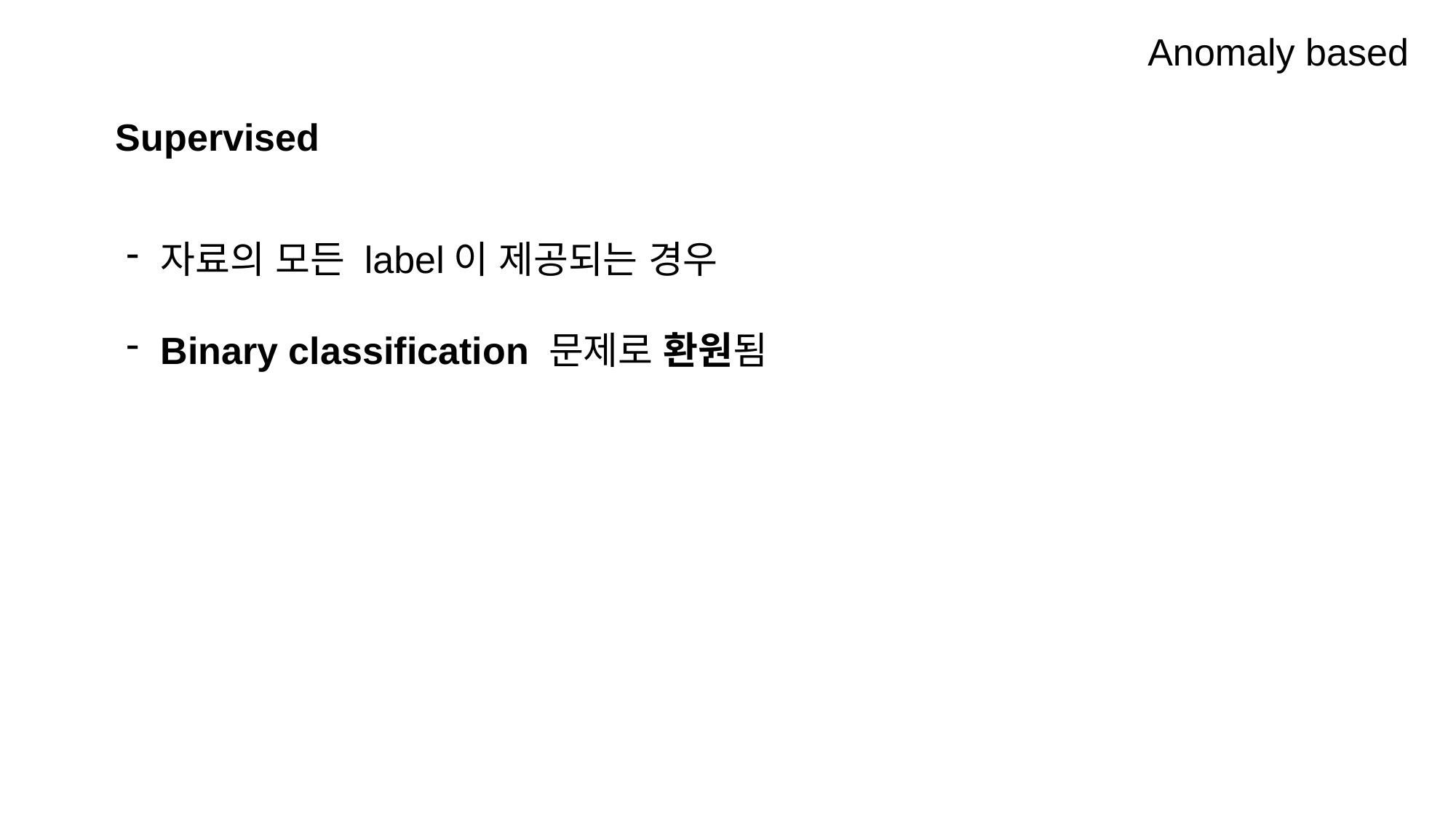

Anomaly based
Supervised
자료의 모든 label이 제공되는 경우

Binary classification 문제로 환원됨